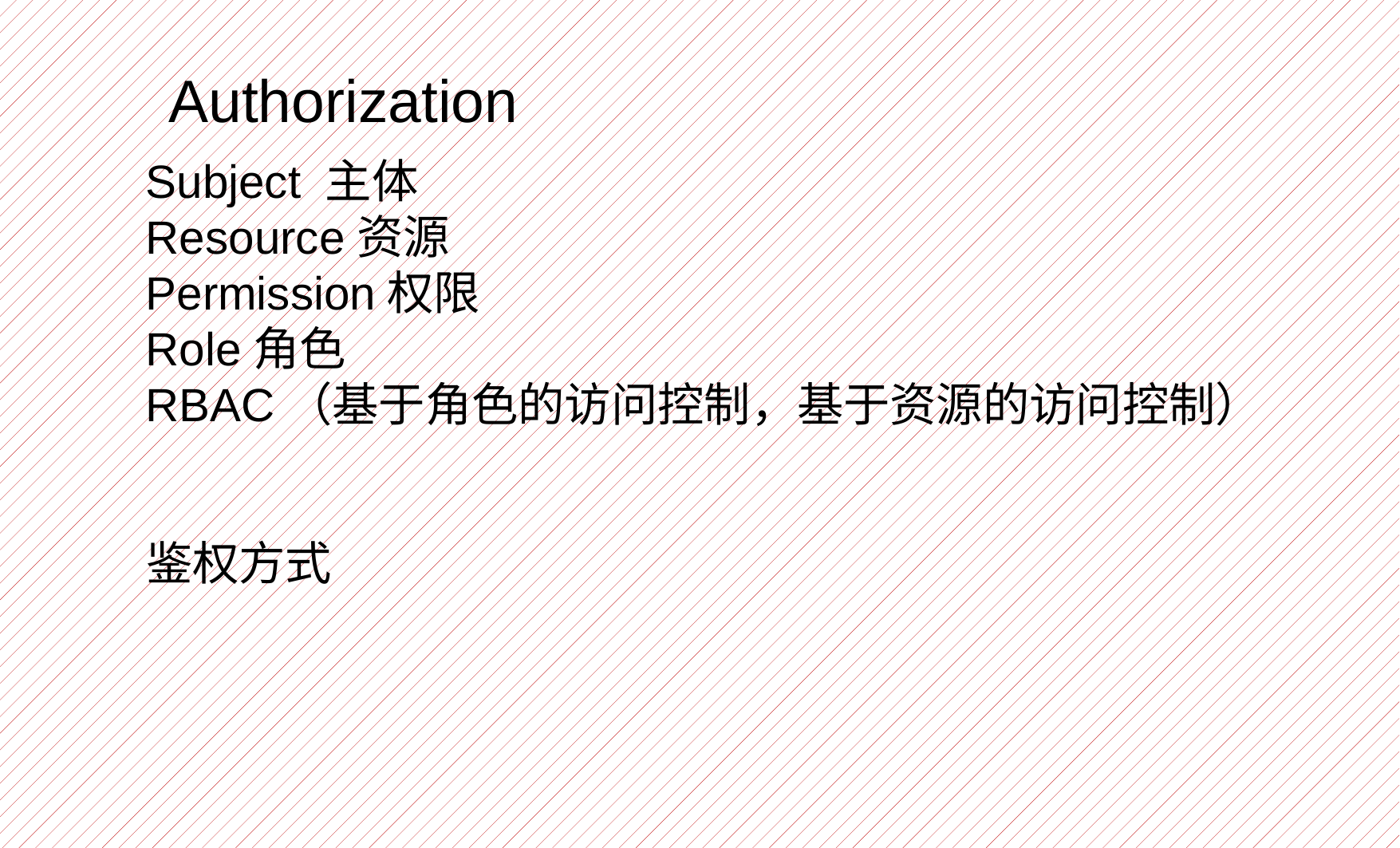

Authorization
Subject 主体
Resource资源
Permission权限
Role角色
RBAC（基于角色的访问控制，基于资源的访问控制）
鉴权方式